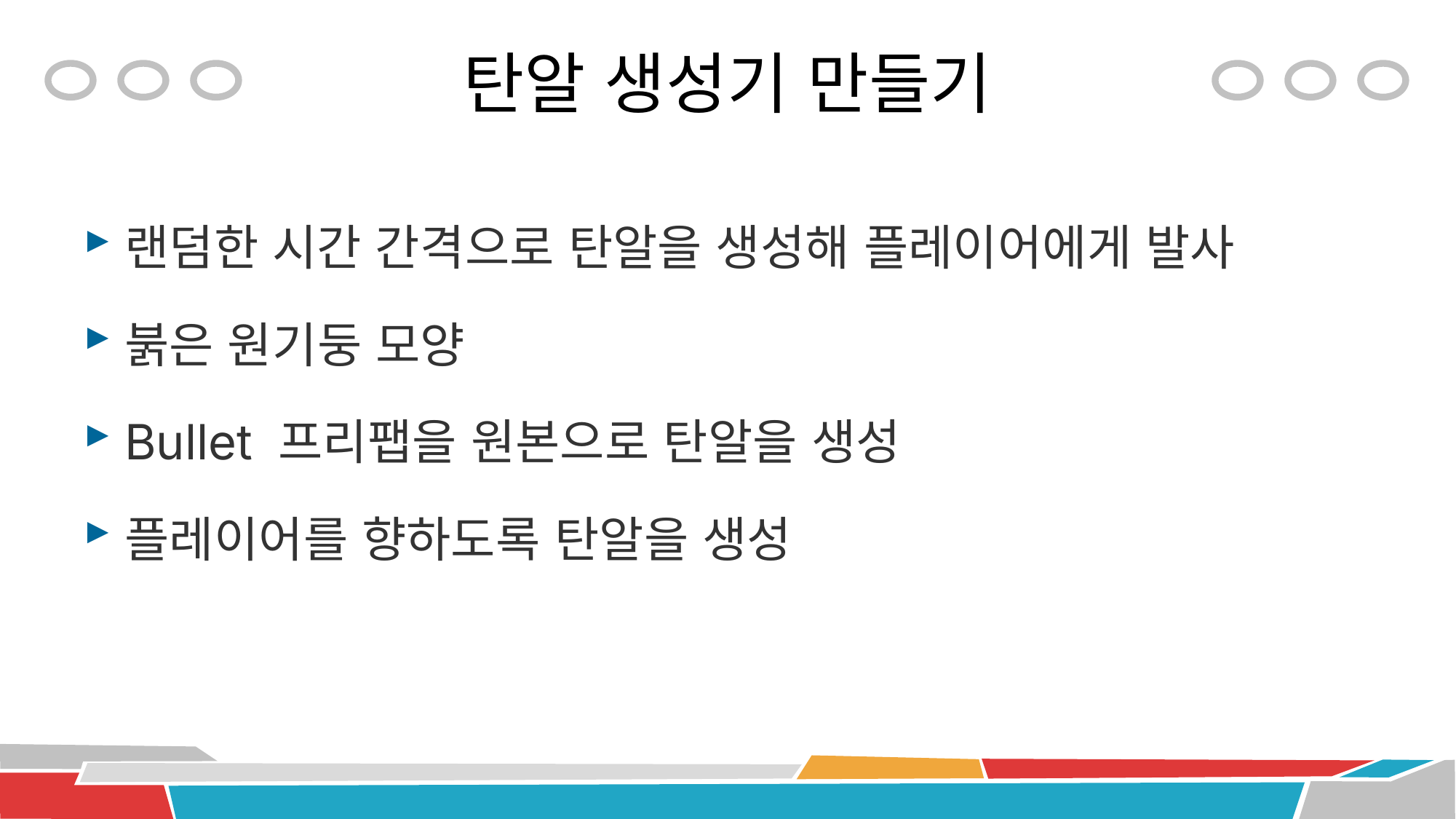

# 탄알 생성기 만들기
랜덤한 시간 간격으로 탄알을 생성해 플레이어에게 발사
붉은 원기둥 모양
Bullet 프리팹을 원본으로 탄알을 생성
플레이어를 향하도록 탄알을 생성